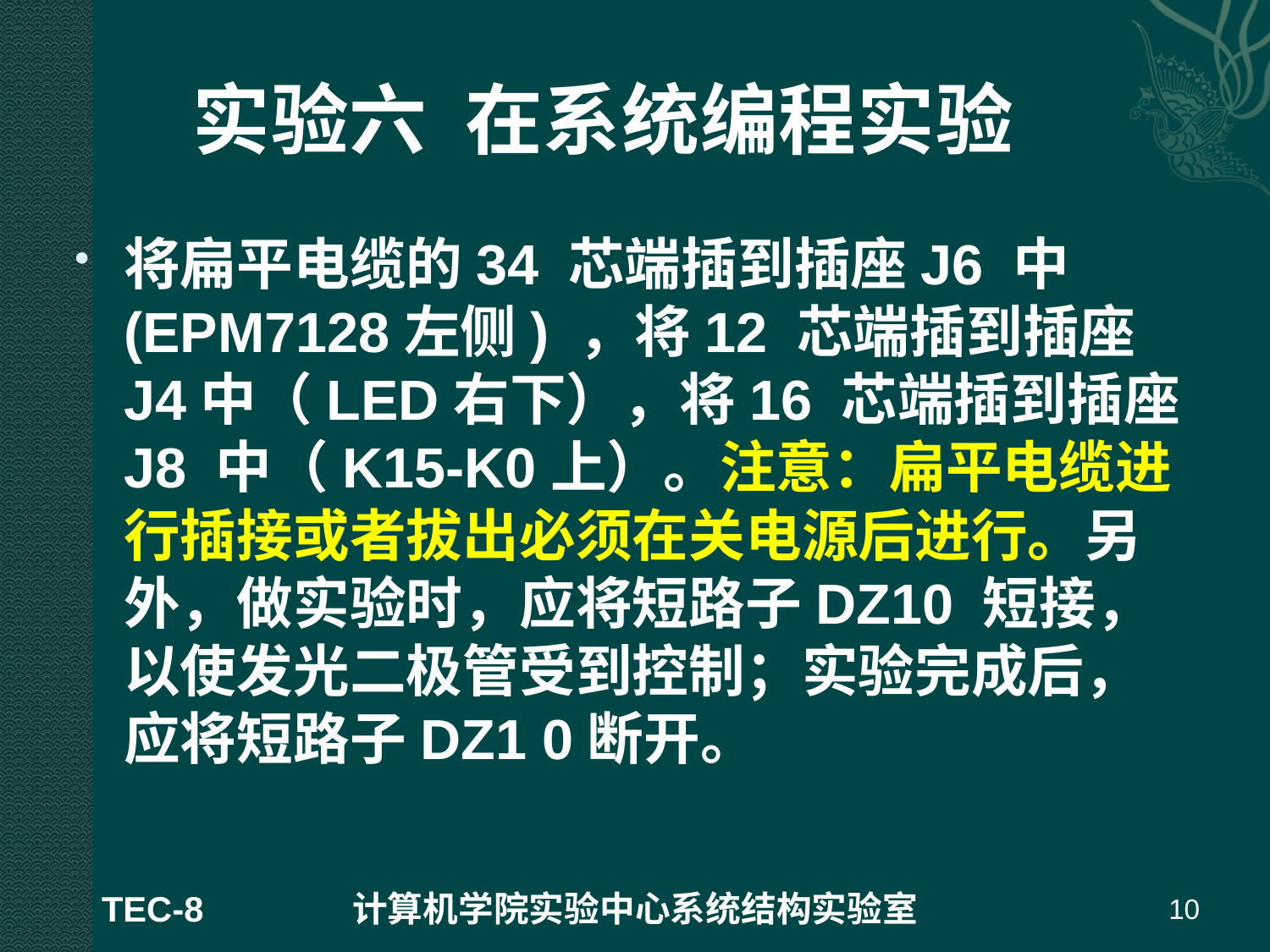

# 实验六  在系统编程实验
将扁平电缆的34 芯端插到插座J6 中(EPM7128左侧) ，将12 芯端插到插座J4中（LED右下），将16 芯端插到插座J8 中（K15-K0上）。注意：扁平电缆进行插接或者拔出必须在关电源后进行。另外，做实验时，应将短路子DZ10 短接，以使发光二极管受到控制；实验完成后，应将短路子DZ1 0断开。
TEC-8
计算机学院实验中心系统结构实验室
10